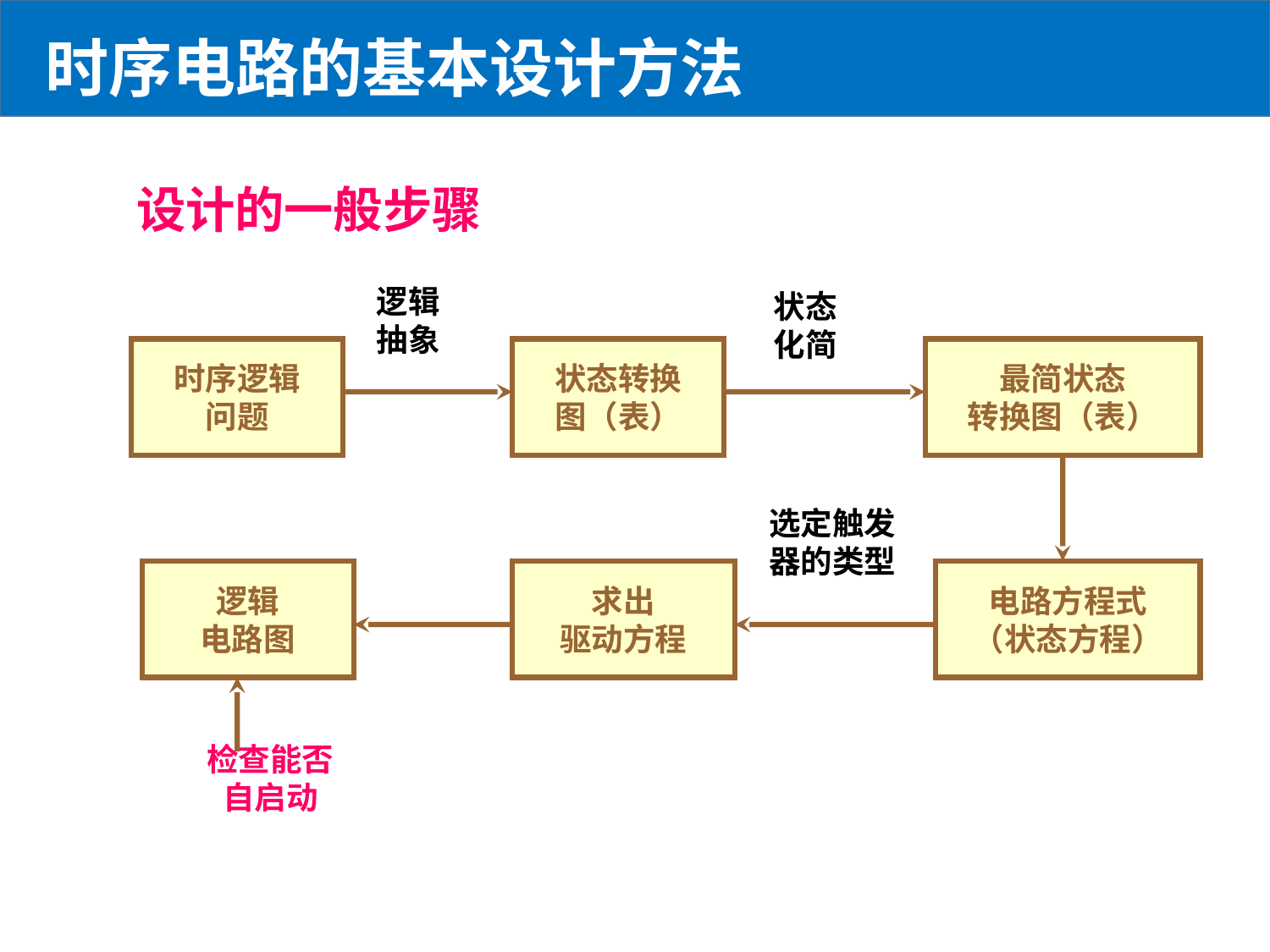

时序电路的基本设计方法
设计的一般步骤
逻辑
抽象
状态
化简
时序逻辑
问题
状态转换
图（表）
最简状态
转换图（表）

选定触发
器的类型
逻辑
电路图
求出
驱动方程
电路方程式
（状态方程）

检查能否
自启动